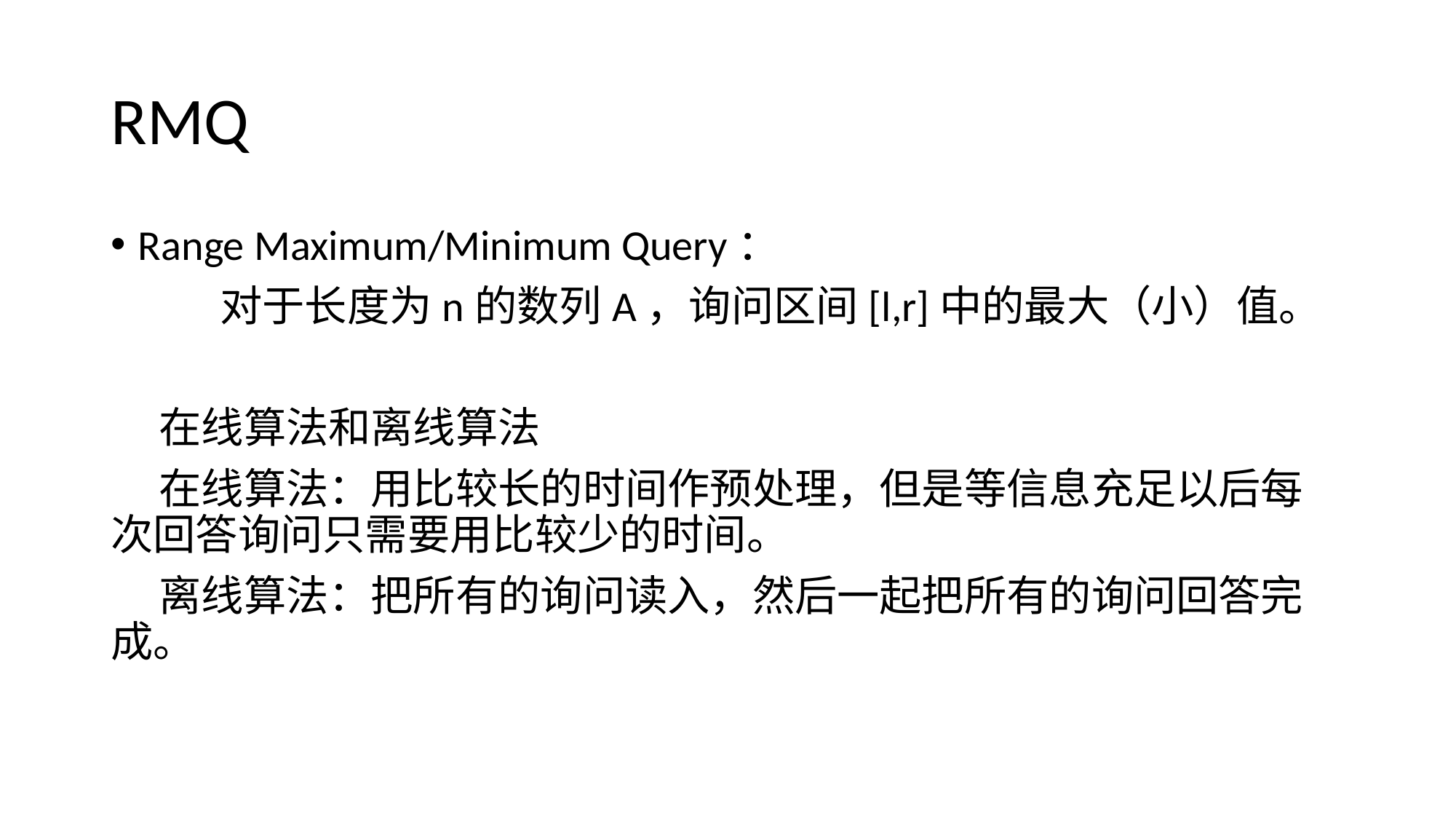

# RMQ
Range Maximum/Minimum Query：
	对于长度为n的数列A，询问区间[l,r]中的最大（小）值。

    在线算法和离线算法
    在线算法：用比较长的时间作预处理，但是等信息充足以后每次回答询问只需要用比较少的时间。
    离线算法：把所有的询问读入，然后一起把所有的询问回答完成。